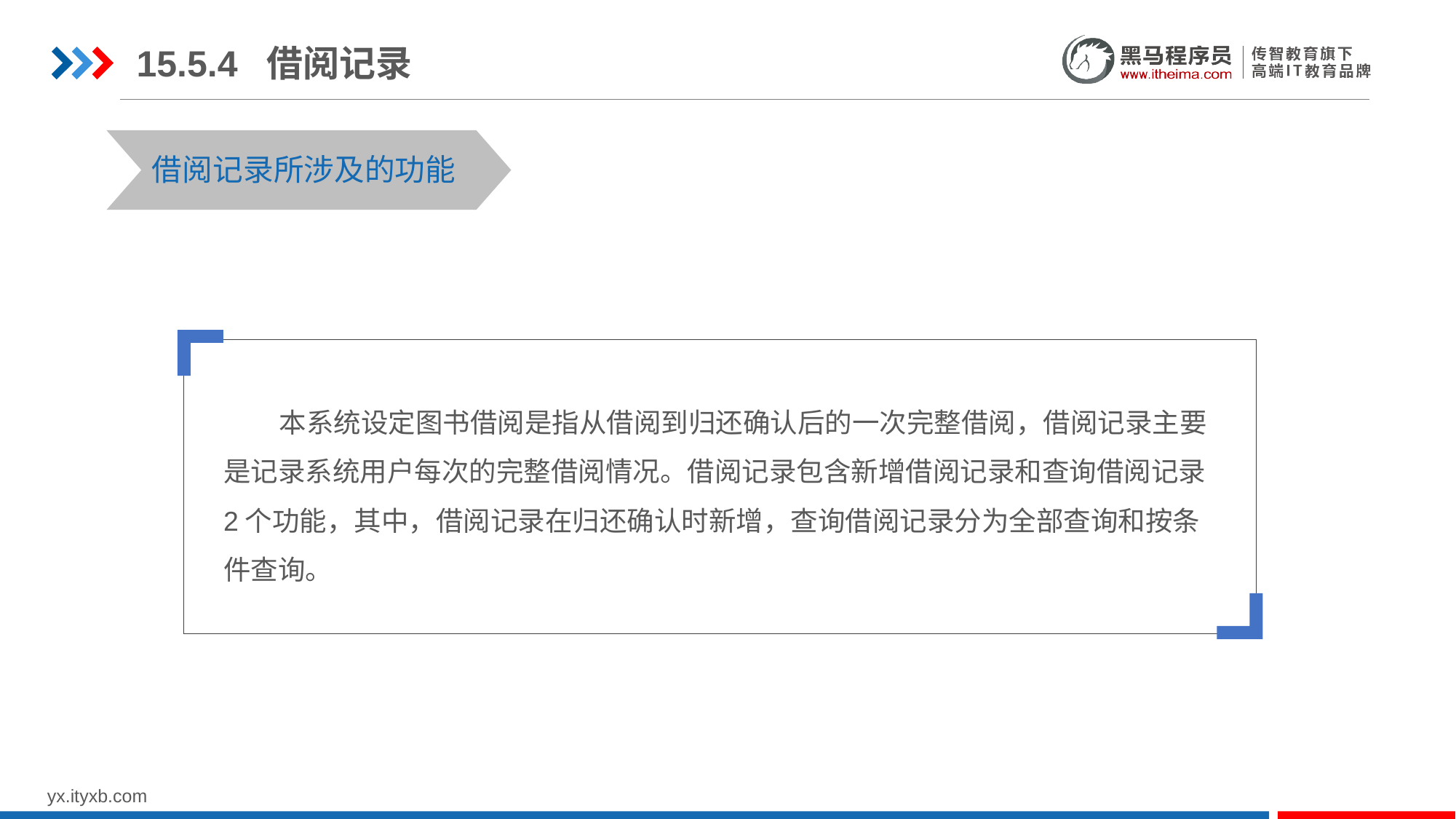

15.5.4  借阅记录

借阅记录所涉及的功能

        本系统设定图书借阅是指从借阅到归还确认后的一次完整借阅，借阅记录主要是记录系统用户每次的完整借阅情况。借阅记录包含新增借阅记录和查询借阅记录2个功能，其中，借阅记录在归还确认时新增，查询借阅记录分为全部查询和按条件查询。